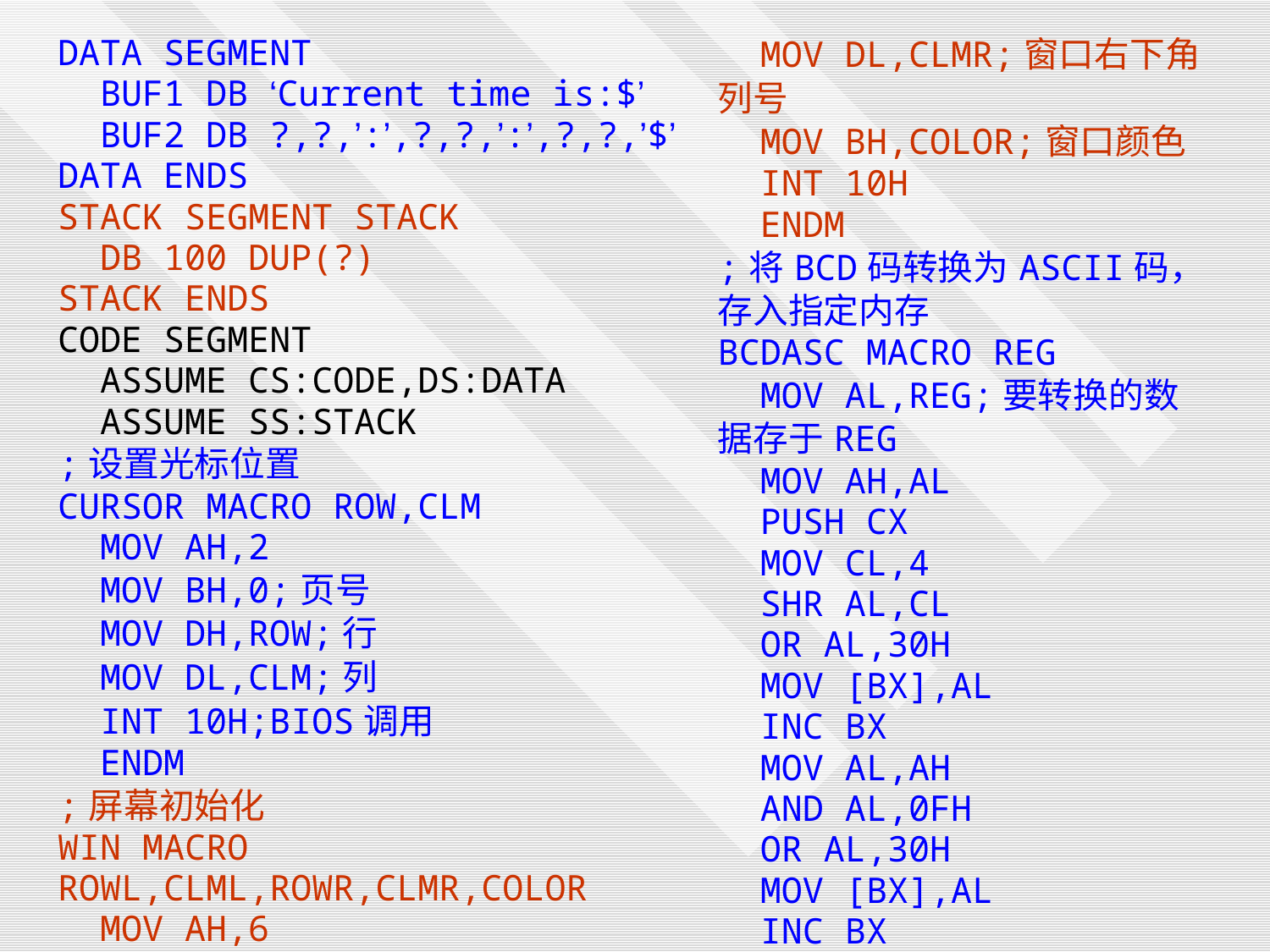

| DATA SEGMENT BUF1 DB ‘Current time is:$’ BUF2 DB ?,?,’:’,?,?,’:’,?,?,’$’ DATA ENDS STACK SEGMENT STACK DB 100 DUP(?) STACK ENDS CODE SEGMENT ASSUME CS:CODE,DS:DATA ASSUME SS:STACK ;设置光标位置 CURSOR MACRO ROW,CLM MOV AH,2 MOV BH,0;页号 MOV DH,ROW;行 MOV DL,CLM;列 INT 10H;BIOS调用 ENDM ;屏幕初始化 WIN MACRO ROWL,CLML,ROWR,CLMR,COLOR MOV AH,6 MOV AL,0;AL=O为清窗口 MOV CH,ROWL;窗口左上角行号 MOV CL,CLML;窗口左上角列号 MOV DH,ROWR;窗口右下角行号 | MOV DL,CLMR;窗口右下角列号 MOV BH,COLOR;窗口颜色 INT 10H ENDM ;将BCD码转换为ASCII码，存入指定内存 BCDASC MACRO REG MOV AL,REG;要转换的数据存于REG MOV AH,AL PUSH CX MOV CL,4 SHR AL,CL OR AL,30H MOV [BX],AL INC BX MOV AL,AH AND AL,0FH OR AL,30H MOV [BX],AL INC BX MOV AL,’:’ MOV [BX],AL POP CX ENDM |
| --- | --- |